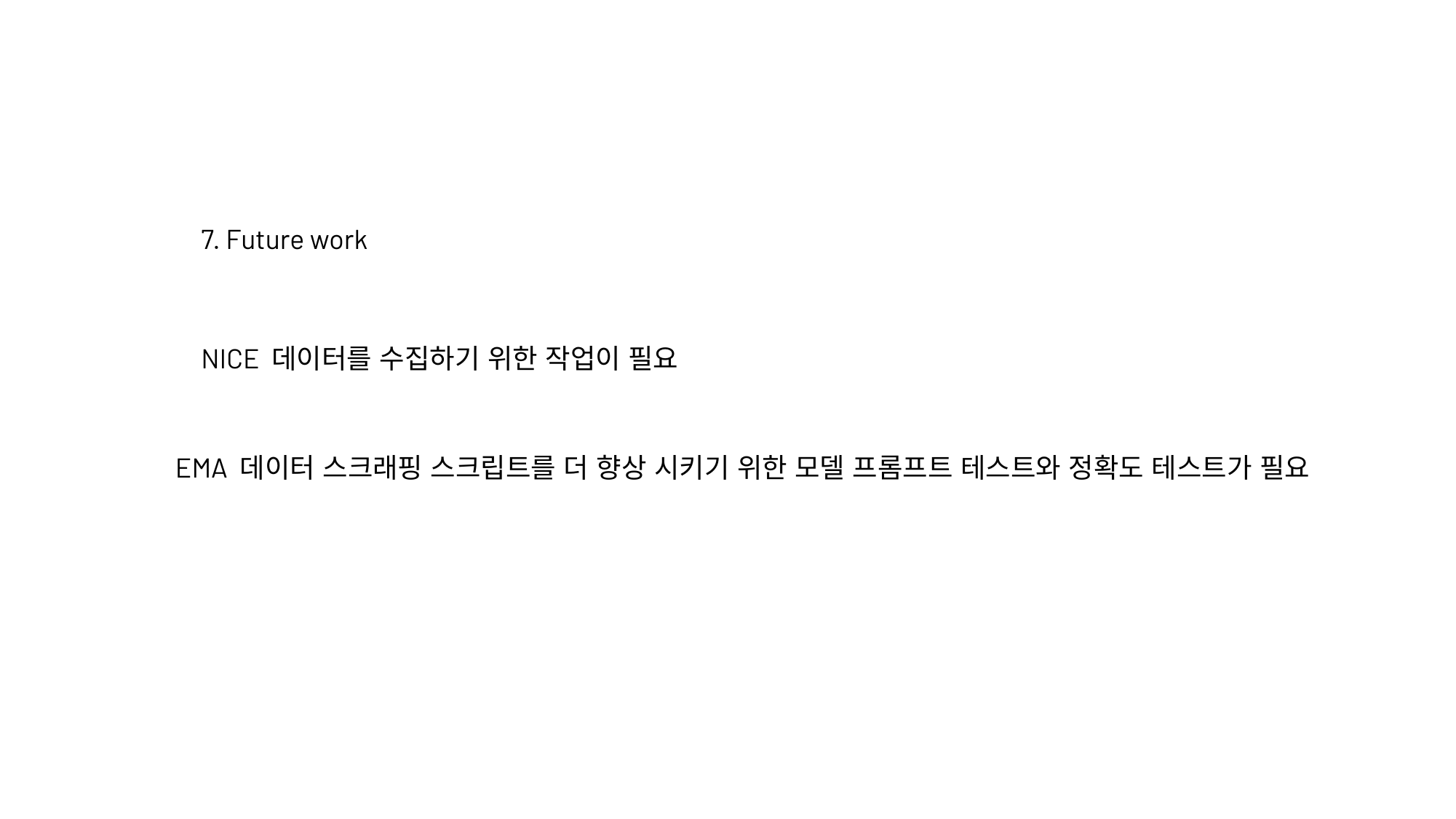

7. Future work
NICE 데이터를 수집하기 위한 작업이 필요
EMA 데이터 스크래핑 스크립트를 더 향상 시키기 위한 모델 프롬프트 테스트와 정확도 테스트가 필요